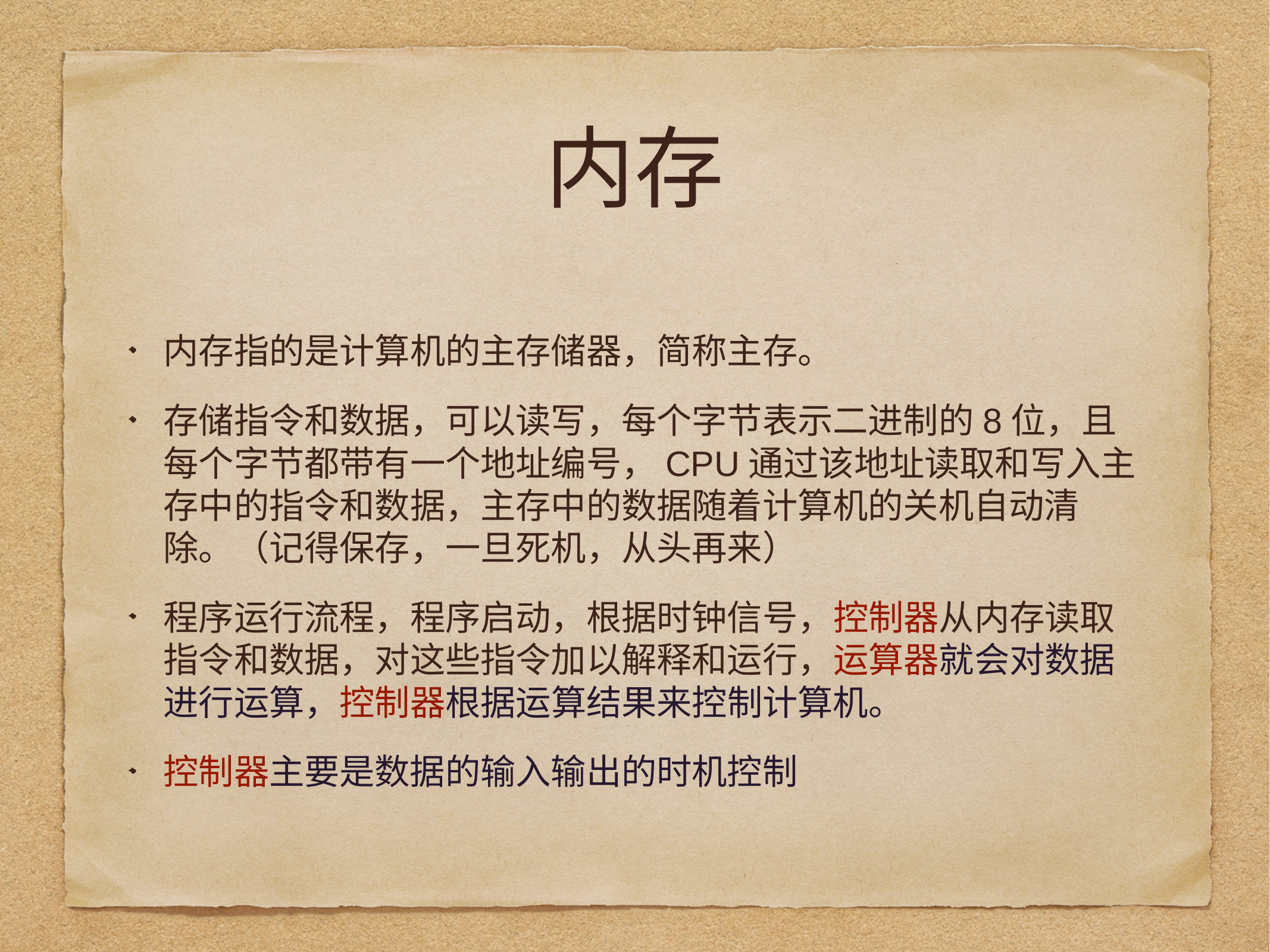

# 内存
内存指的是计算机的主存储器，简称主存。
存储指令和数据，可以读写，每个字节表示二进制的8位，且每个字节都带有一个地址编号，CPU通过该地址读取和写入主存中的指令和数据，主存中的数据随着计算机的关机自动清除。（记得保存，一旦死机，从头再来）
程序运行流程，程序启动，根据时钟信号，控制器从内存读取指令和数据，对这些指令加以解释和运行，运算器就会对数据进行运算，控制器根据运算结果来控制计算机。
控制器主要是数据的输入输出的时机控制